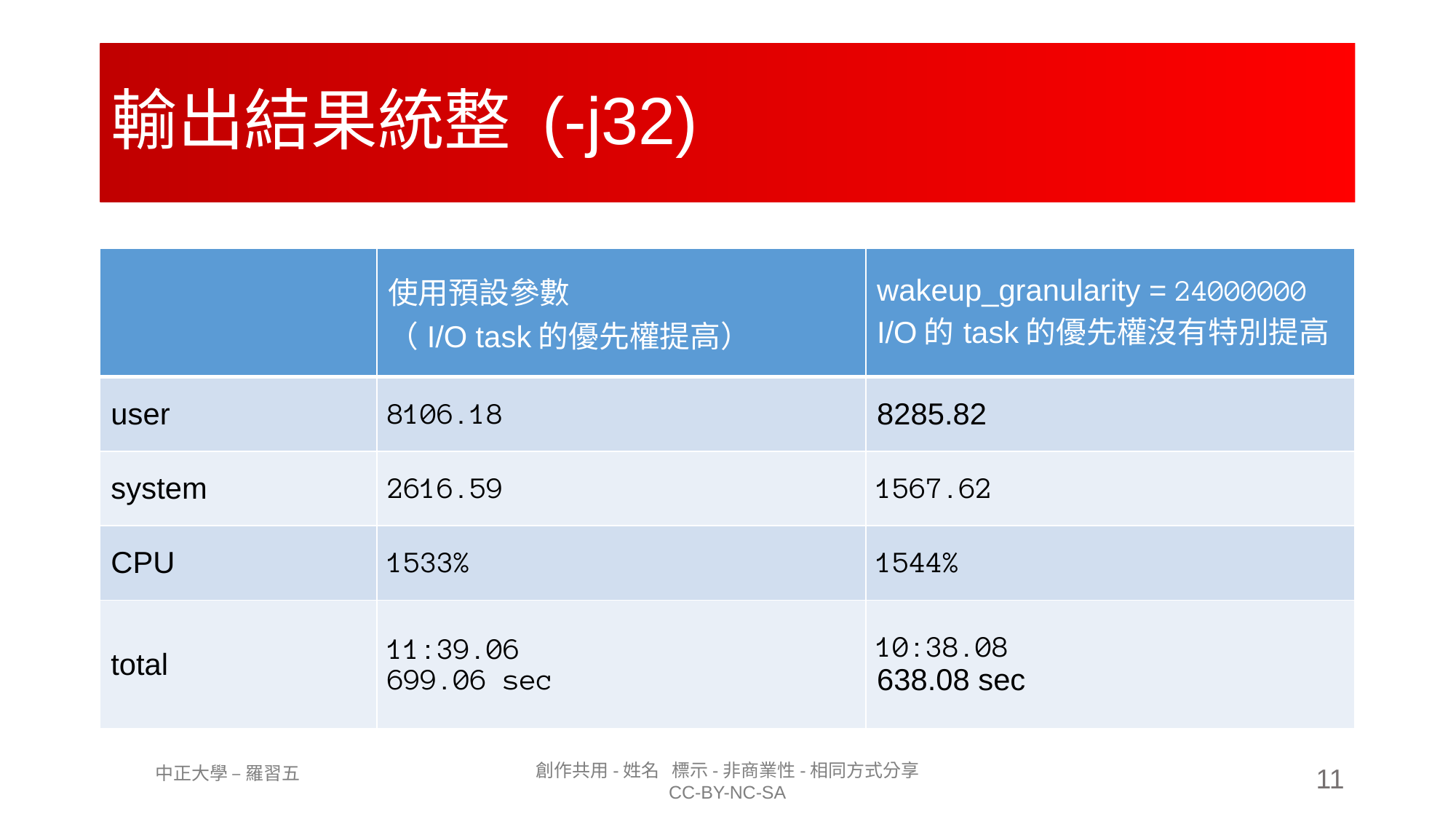

# 輸出結果統整 (-j32)
|  | 使用預設參數 （I/O task的優先權提高） | wakeup\_granularity = 24000000 I/O的task的優先權沒有特別提高 |
| --- | --- | --- |
| user | 8106.18 | 8285.82 |
| system | 2616.59 | 1567.62 |
| CPU | 1533% | 1544% |
| total | 11:39.06 699.06 sec | 10:38.08 638.08 sec |